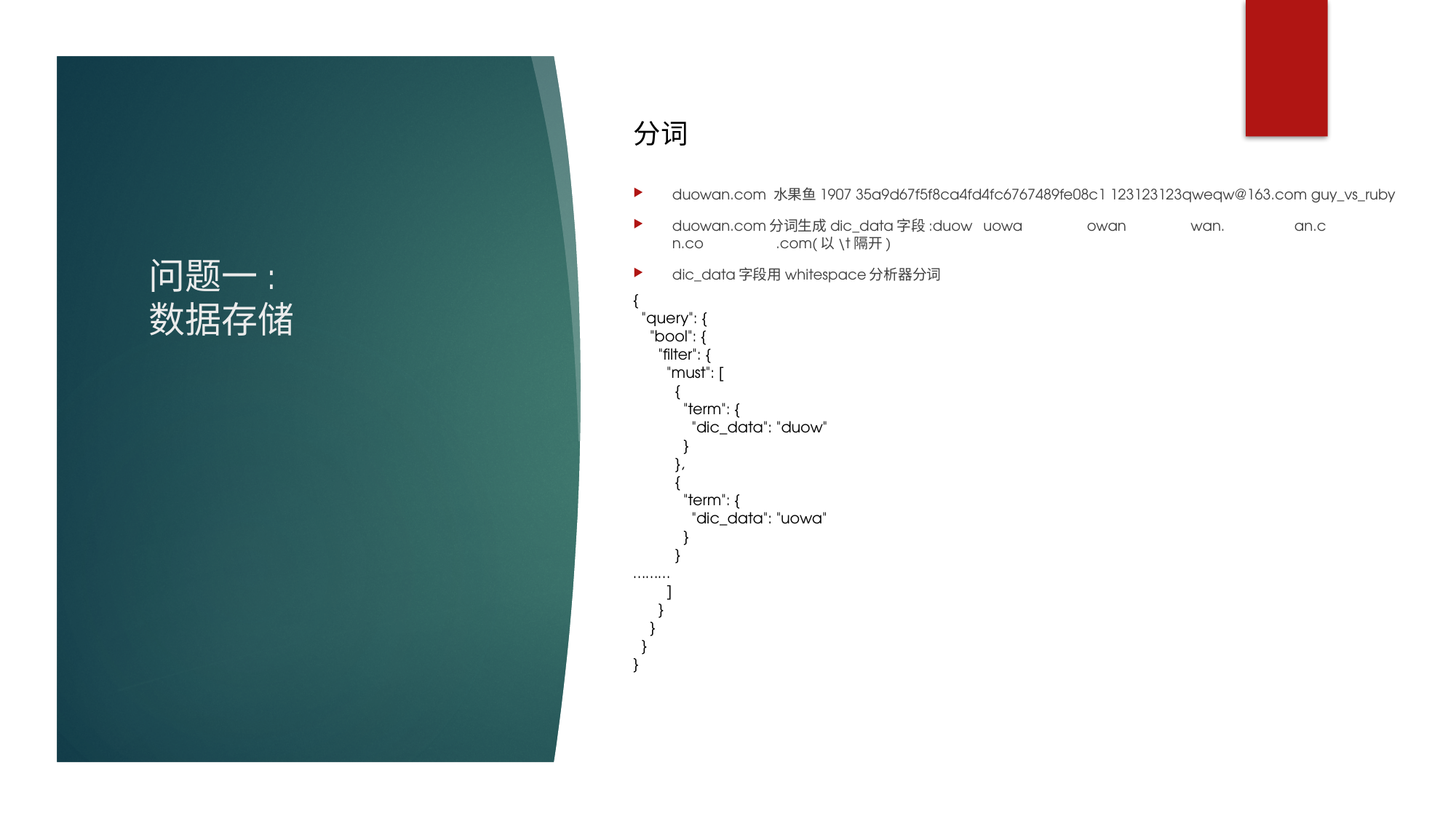

分词
# 问题一: 数据存储
duowan.com 水果鱼1907 35a9d67f5f8ca4fd4fc6767489fe08c1 123123123qweqw@163.com guy_vs_ruby
duowan.com分词生成dic_data字段:duow	uowa	owan	wan.	an.c	n.co	.com(以\t隔开)
dic_data字段用whitespace分析器分词

{
  "query": {
    "bool": {
      "filter": {
        "must": [
          {
            "term": {
              "dic_data": "duow"
            }
          },
          {
            "term": {
              "dic_data": "uowa"
            }
          }
………
        ]
      }
    }
  }
}